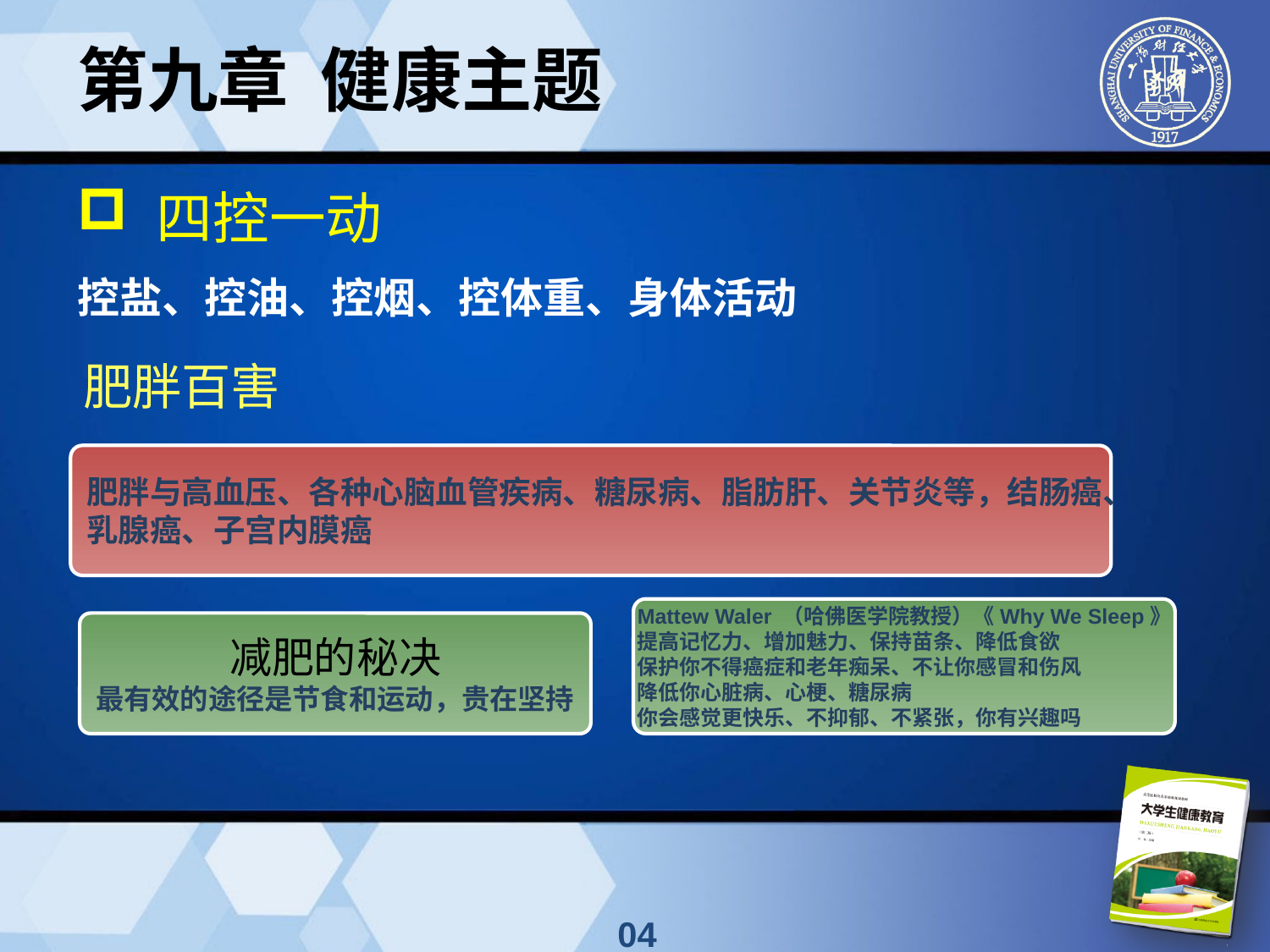

第九章  健康主题
 四控一动
控盐、控油、控烟、控体重、身体活动
肥胖百害

肥胖与高血压、各种心脑血管疾病、糖尿病、脂肪肝、关节炎等，结肠癌、
乳腺癌、子宫内膜癌
Mattew Waler （哈佛医学院教授）《Why We Sleep》
提高记忆力、增加魅力、保持苗条、降低食欲
保护你不得癌症和老年痴呆、不让你感冒和伤风
降低你心脏病、心梗、糖尿病
你会感觉更快乐、不抑郁、不紧张，你有兴趣吗
减肥的秘决
最有效的途径是节食和运动，贵在坚持
04